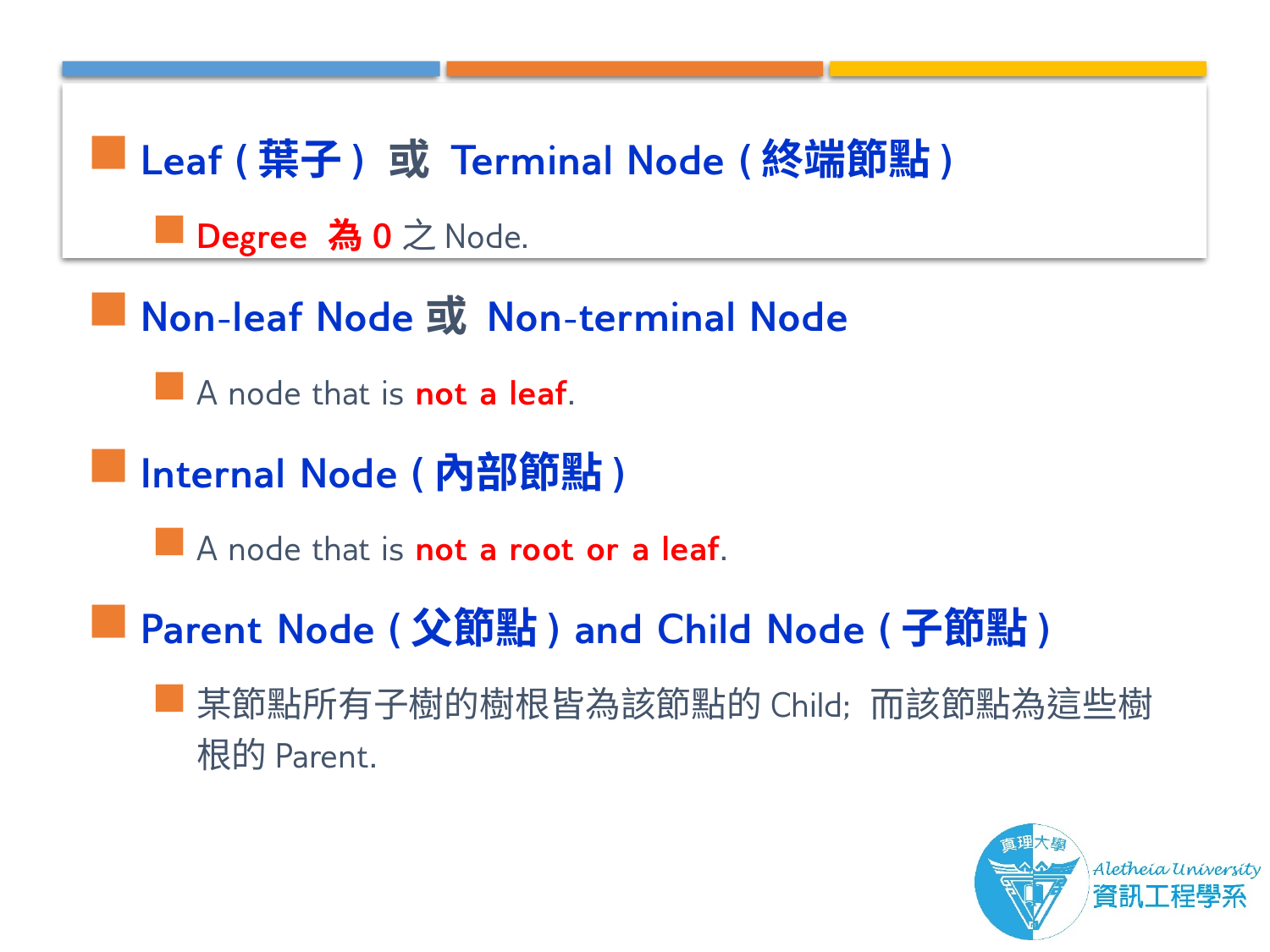

Leaf (葉子) 或 Terminal Node (終端節點)
Degree 為0之Node.
Non-leaf Node或 Non-terminal Node
A node that is not a leaf.
Internal Node (內部節點)
A node that is not a root or a leaf.
Parent Node (父節點) and Child Node (子節點)
某節點所有子樹的樹根皆為該節點的Child; 而該節點為這些樹根的Parent.